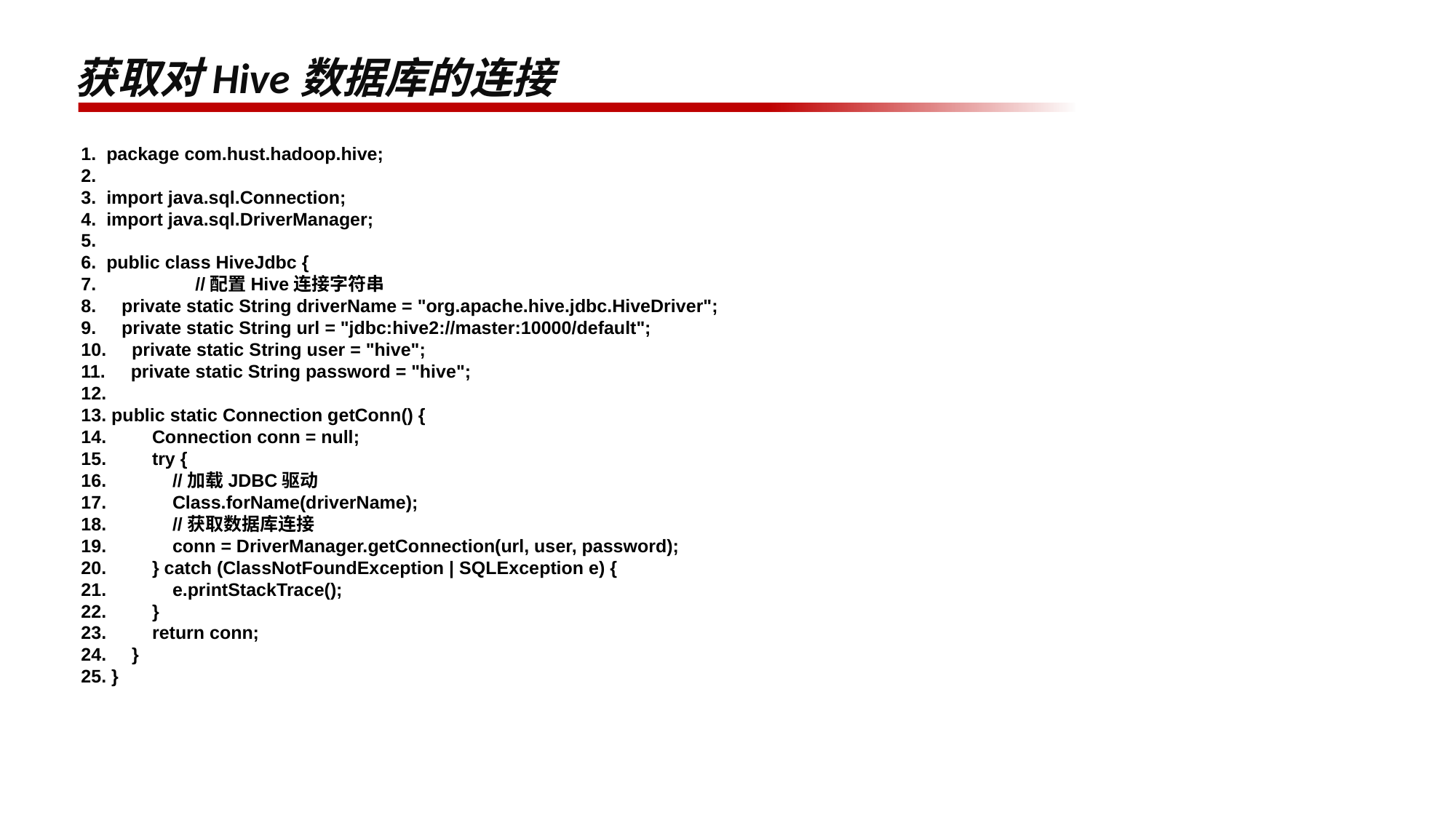

# 获取对Hive数据库的连接

1.  package com.hust.hadoop.hive;
2.
3.  import java.sql.Connection;
4.  import java.sql.DriverManager;
5.
6.  public class HiveJdbc {
7.   	 //配置Hive连接字符串
8.     private static String driverName = "org.apache.hive.jdbc.HiveDriver";
9.     private static String url = "jdbc:hive2://master:10000/default";
10.     private static String user = "hive";
11.     private static String password = "hive";
12.
13. public static Connection getConn() {
14.         Connection conn = null;
15.         try {
16.             //加载JDBC驱动
17.             Class.forName(driverName);
18.             //获取数据库连接
19.             conn = DriverManager.getConnection(url, user, password);
20.         } catch (ClassNotFoundException | SQLException e) {
21.             e.printStackTrace();
22.         }
23.         return conn;
24.     }
25. }